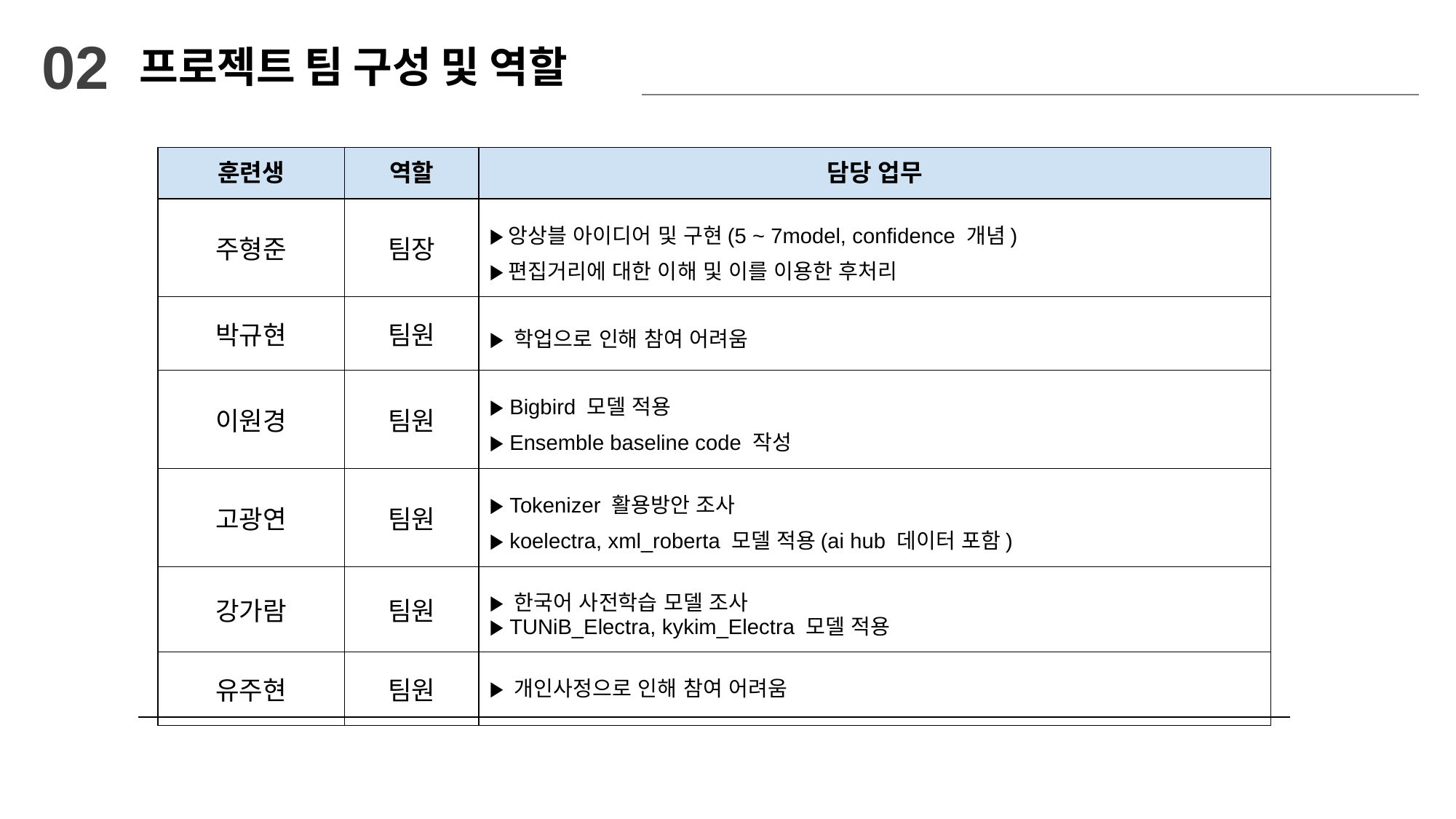

# 02
프로젝트 팀 구성 및 역할

| 훈련생 | 역할 | 담당 업무 |
| --- | --- | --- |
| 주형준 | 팀장 | ▶️앙상블 아이디어 및 구현(5 ~ 7model, confidence 개념) ▶편집거리에 대한 이해 및 이를 이용한 후처리 |
| 박규현 | 팀원 | ▶️ 학업으로 인해 참여 어려움 |
| 이원경 | 팀원 | ▶️ Bigbird 모델 적용 ▶️ Ensemble baseline code 작성 |
| 고광연 | 팀원 | ▶️ Tokenizer 활용방안 조사 ▶️ koelectra, xml\_roberta 모델 적용(ai hub 데이터 포함) |
| 강가람 | 팀원 | ▶️ 한국어 사전학습 모델 조사 ▶️ TUNiB\_Electra, kykim\_Electra 모델 적용 |
| 유주현 | 팀원 | ▶️ 개인사정으로 인해 참여 어려움 |